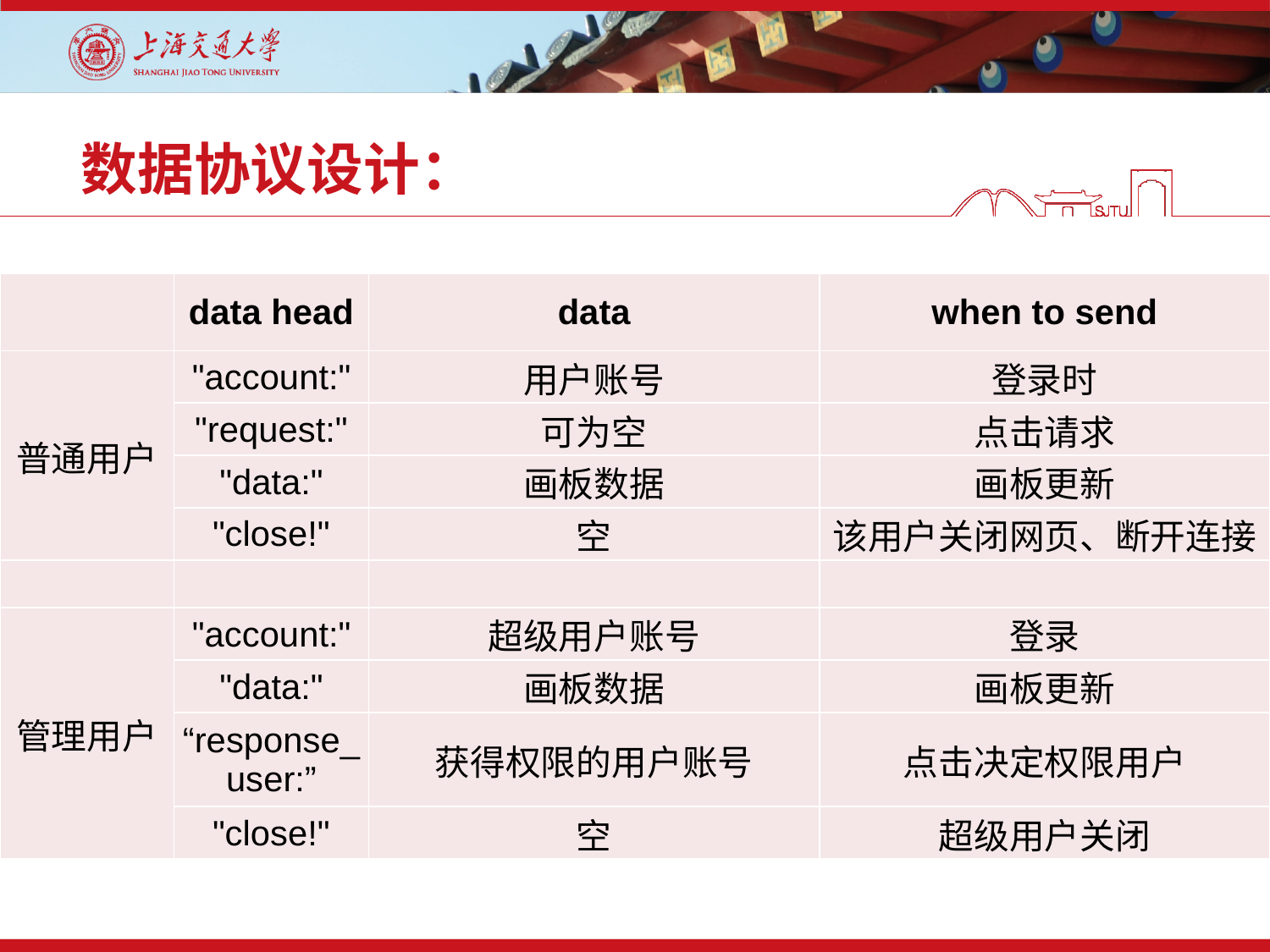

# 数据协议设计：
|  | data head | data | when to send |
| --- | --- | --- | --- |
| 普通用户 | "account:" | 用户账号 | 登录时 |
|  | "request:" | 可为空 | 点击请求 |
|  | "data:" | 画板数据 | 画板更新 |
|  | "close!" | 空 | 该用户关闭网页、断开连接 |
|  |  |  |  |
| 管理用户 | "account:" | 超级用户账号 | 登录 |
|  | "data:" | 画板数据 | 画板更新 |
|  | “response\_user:” | 获得权限的用户账号 | 点击决定权限用户 |
|  | "close!" | 空 | 超级用户关闭 |